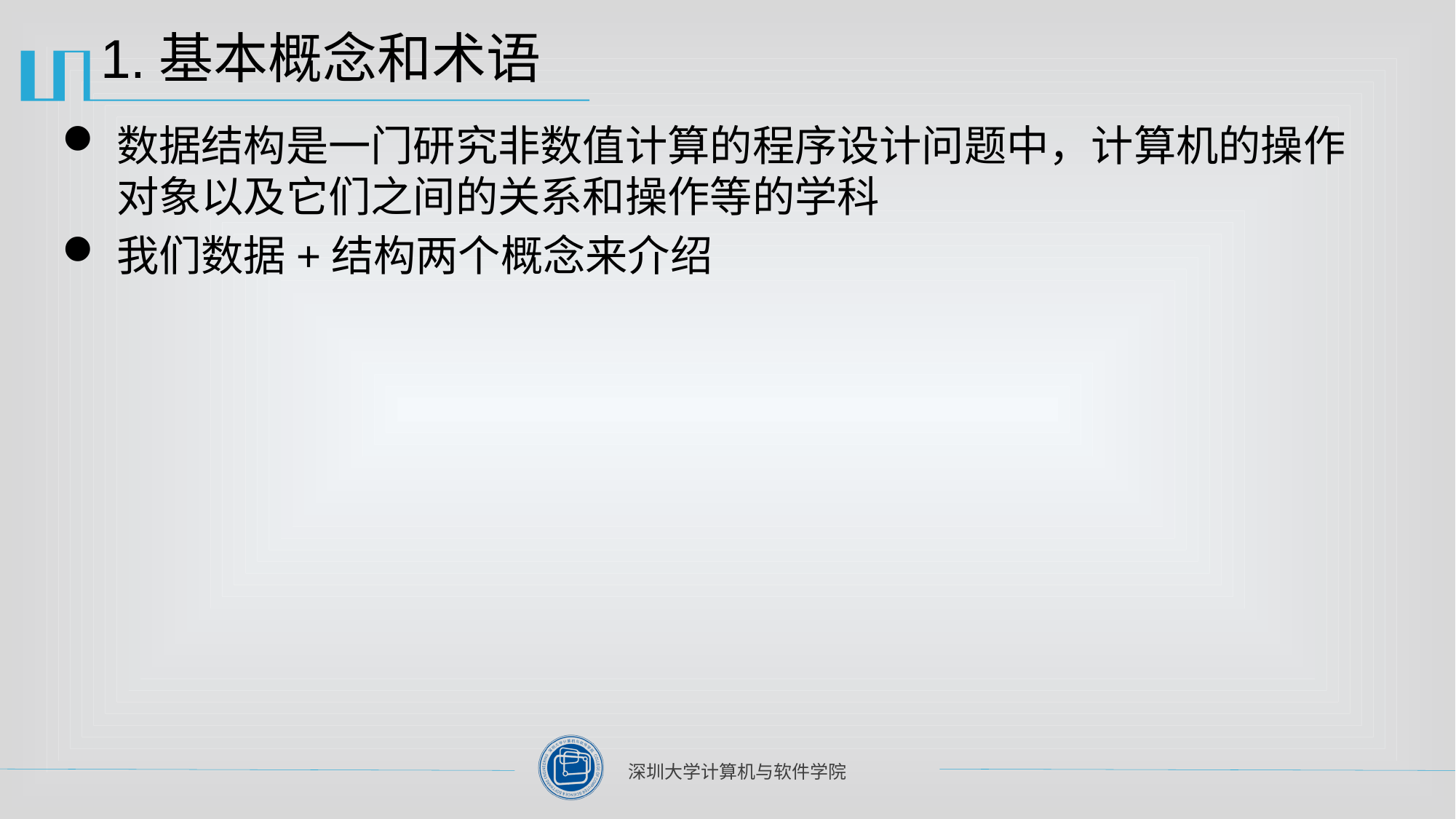

# 1.基本概念和术语
数据结构是一门研究非数值计算的程序设计问题中，计算机的操作对象以及它们之间的关系和操作等的学科
我们数据+结构两个概念来介绍

6